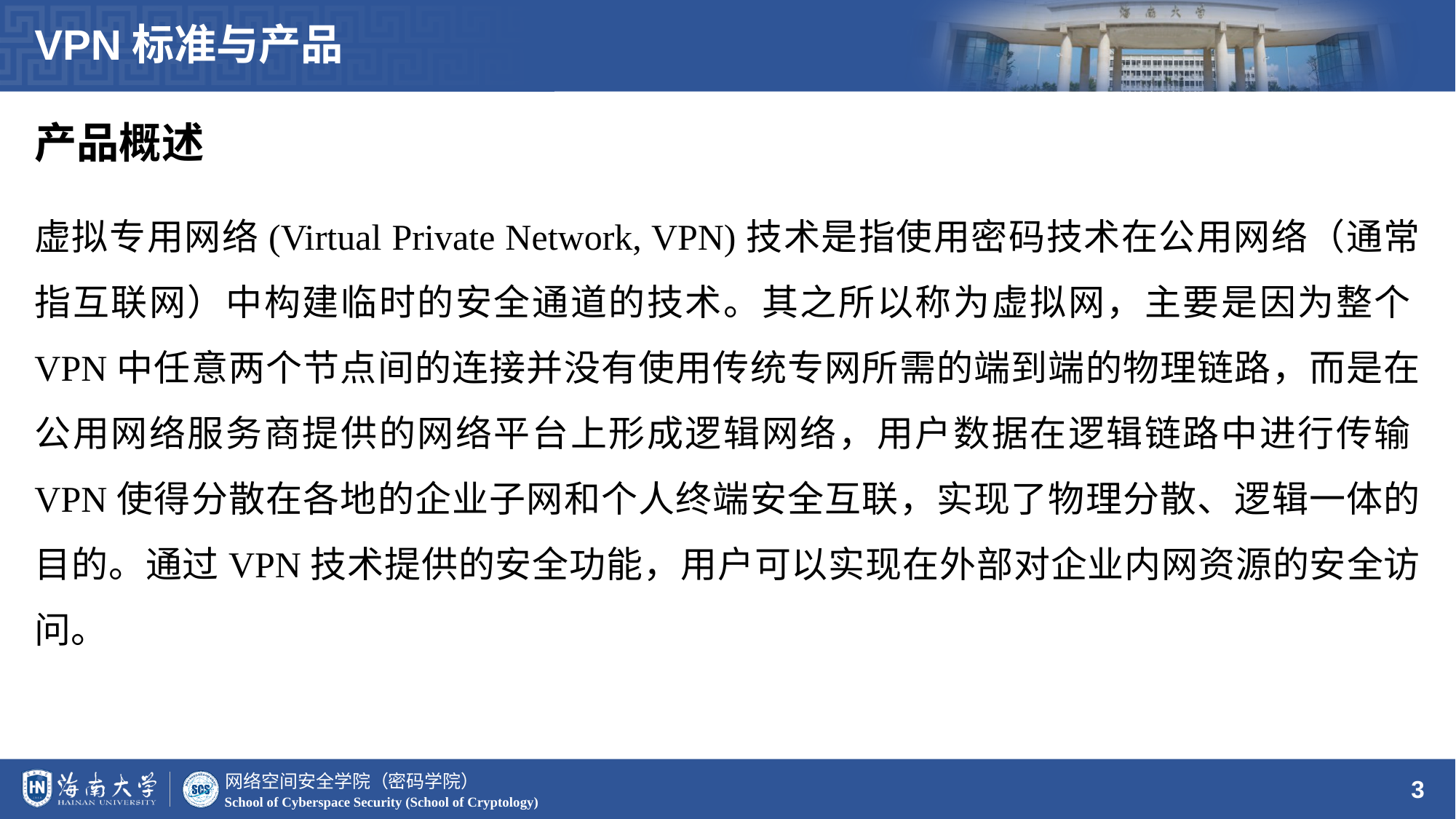

VPN标准与产品
产品概述
虚拟专用网络(Virtual Private Network, VPN)技术是指使用密码技术在公用网络（通常指互联网）中构建临时的安全通道的技术。其之所以称为虚拟网，主要是因为整个VPN中任意两个节点间的连接并没有使用传统专网所需的端到端的物理链路，而是在公用网络服务商提供的网络平台上形成逻辑网络，用户数据在逻辑链路中进行传输VPN使得分散在各地的企业子网和个人终端安全互联，实现了物理分散、逻辑一体的目的。通过VPN技术提供的安全功能，用户可以实现在外部对企业内网资源的安全访问。
3